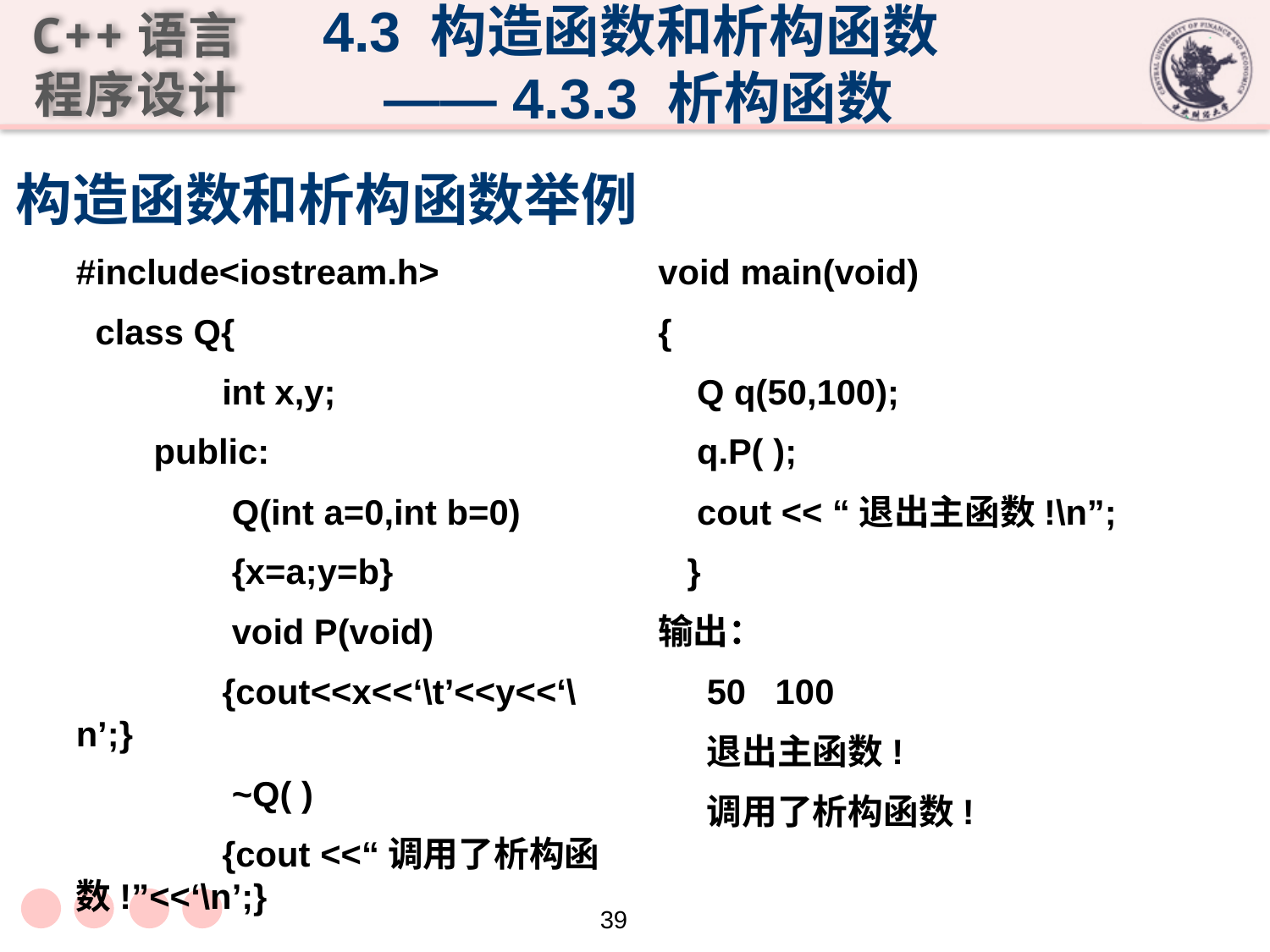

4.3 构造函数和析构函数
 —— 4.3.3 析构函数
构造函数和析构函数举例
#include<iostream.h>
  class Q{
               int x,y;
        public:
                Q(int a=0,int b=0)
                {x=a;y=b}
                void P(void)
               {cout<<x<<‘\t’<<y<<‘\n’;}
                ~Q( )
               {cout <<“调用了析构函数!”<<‘\n’;}
void main(void)
{
    Q q(50,100);
    q.P( );
    cout << “退出主函数!\n”;
   }
输出：
     50   100
     退出主函数!
     调用了析构函数!
39